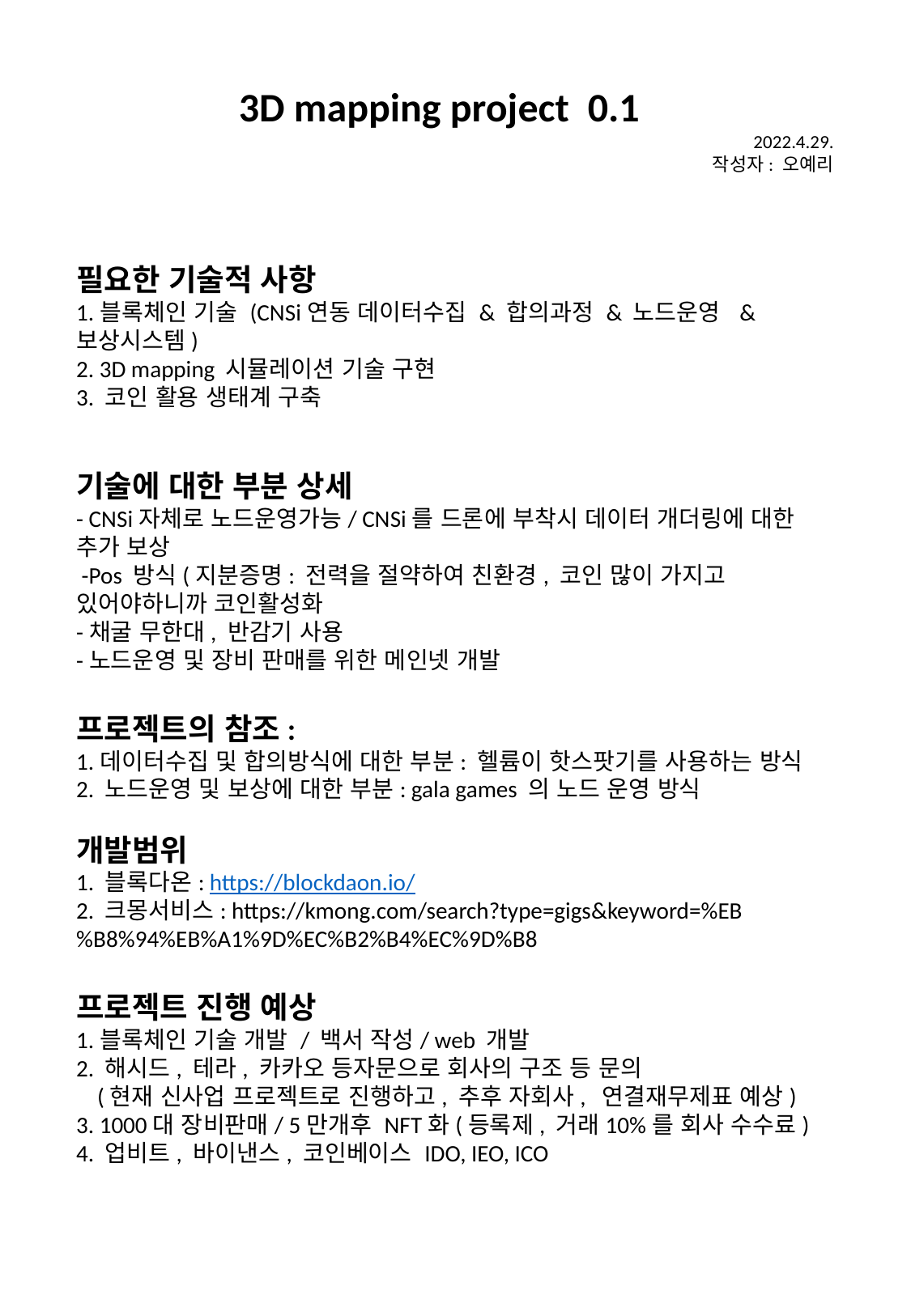

3D mapping project  0.1
 2022.4.29.
작성자: 오예리

필요한 기술적 사항
1.블록체인 기술 (CNSi연동 데이터수집 & 합의과정 & 노드운영  &보상시스템)
2. 3D mapping 시뮬레이션 기술 구현
3. 코인 활용 생태계 구축

기술에 대한 부분 상세
- CNSi자체로 노드운영가능/ CNSi를 드론에 부착시 데이터 개더링에 대한 추가 보상
 -Pos 방식(지분증명: 전력을 절약하여 친환경, 코인 많이 가지고 있어야하니까 코인활성화
-채굴 무한대, 반감기 사용
-노드운영 및 장비 판매를 위한 메인넷 개발

프로젝트의 참조:
1.데이터수집 및 합의방식에 대한 부분: 헬륨이 핫스팟기를 사용하는 방식
2. 노드운영 및 보상에 대한 부분: gala games 의 노드 운영 방식

개발범위
1. 블록다온: https://blockdaon.io/
2. 크몽서비스: https://kmong.com/search?type=gigs&keyword=%EB%B8%94%EB%A1%9D%EC%B2%B4%EC%9D%B8

프로젝트 진행 예상
1.블록체인 기술 개발 / 백서 작성/ web 개발
2. 해시드, 테라, 카카오 등자문으로 회사의 구조 등 문의
    (현재 신사업 프로젝트로 진행하고, 추후 자회사,  연결재무제표 예상)
3. 1000대 장비판매/ 5만개후 NFT화(등록제, 거래10%를 회사 수수료)
4. 업비트, 바이낸스, 코인베이스 IDO, IEO, ICO